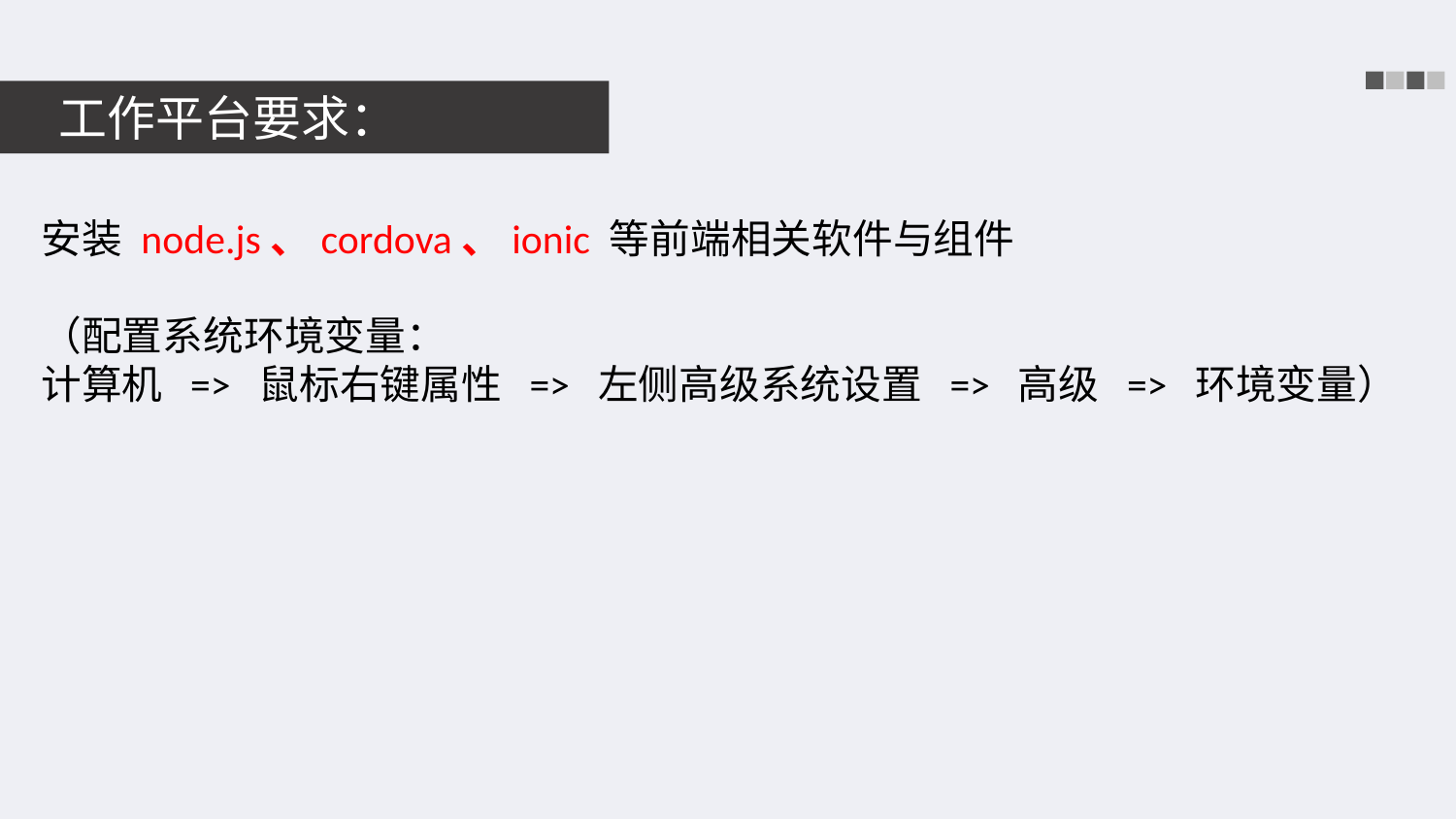

工作平台要求：
安装 node.js、cordova、ionic 等前端相关软件与组件

（配置系统环境变量：
计算机  =>  鼠标右键属性  =>  左侧高级系统设置  =>  高级  =>  环境变量）